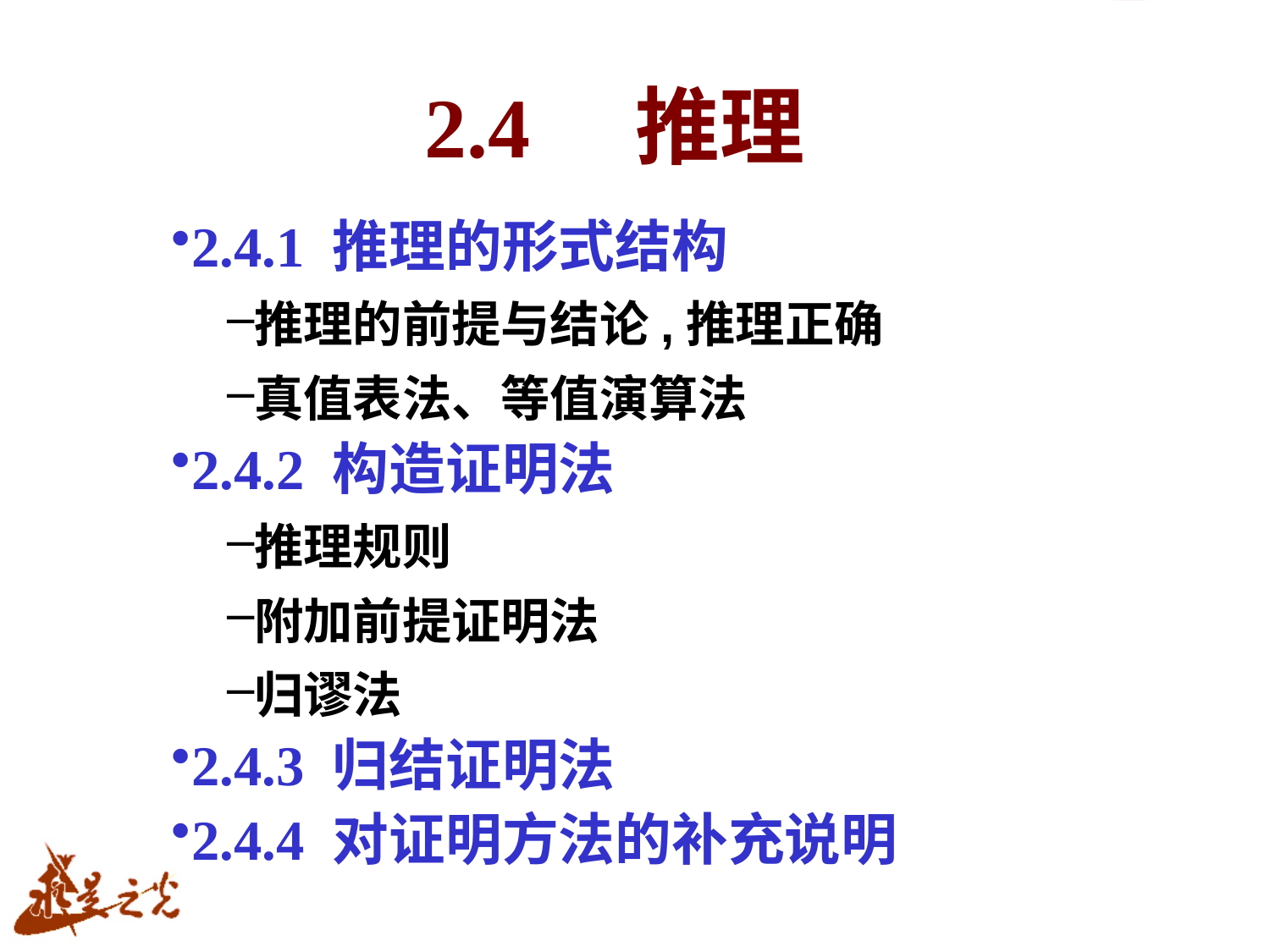

# 2.4    推理
2.4.1 推理的形式结构
推理的前提与结论,推理正确
真值表法、等值演算法
2.4.2 构造证明法
推理规则
附加前提证明法
归谬法
2.4.3 归结证明法
2.4.4 对证明方法的补充说明
1